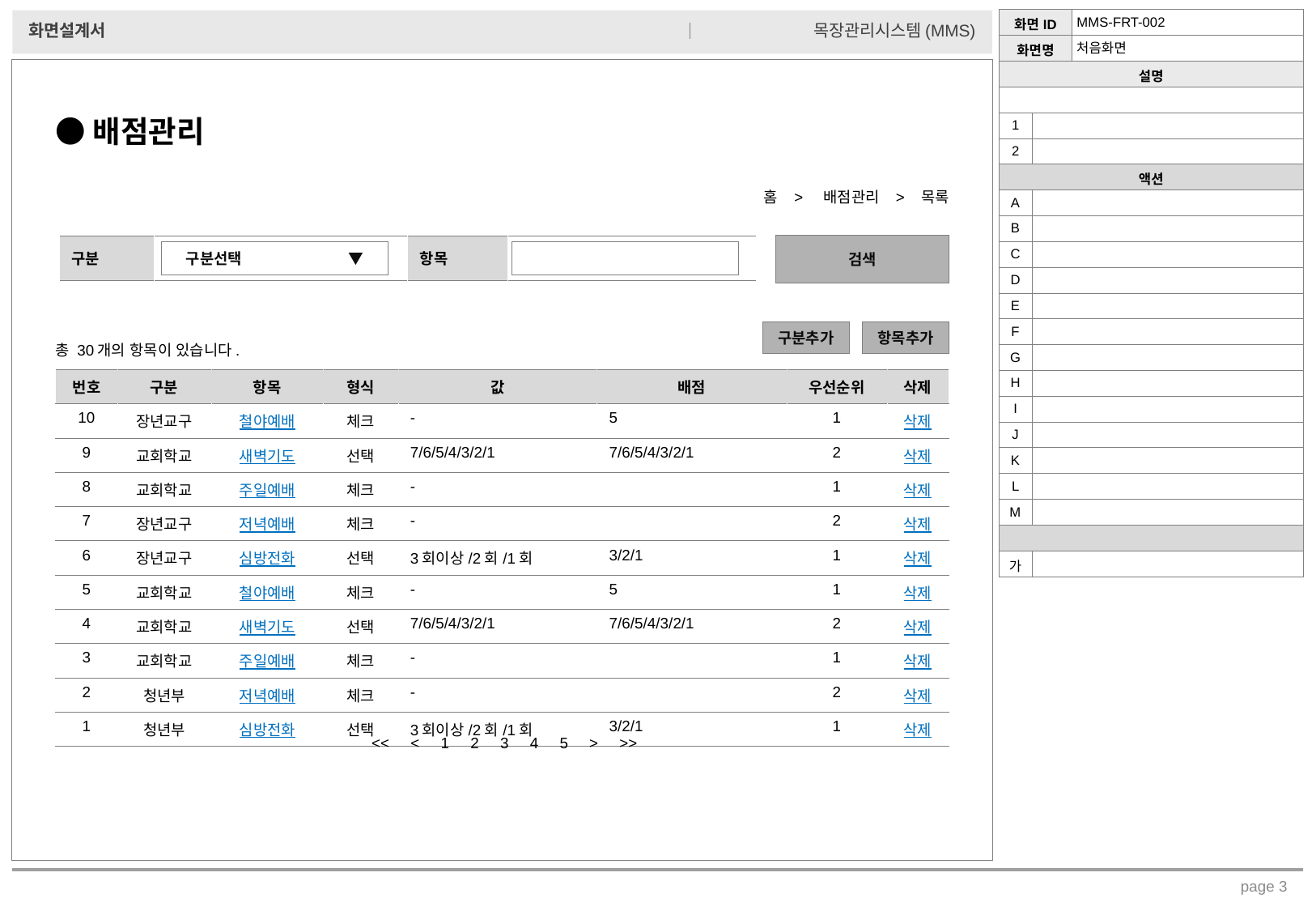

| 화면ID |  | MMS-FRT-002 |
| --- | --- | --- |
| 화면명 |  |  |
| 설명 |  |  |
|  |  |  |
| 1 |  |  |
| 2 |  |  |
| 액션 |  |  |
| A |  |  |
| B |  |  |
| C |  |  |
| D |  |  |
| E |  |  |
| F |  |  |
| G |  |  |
| H |  |  |
| I |  |  |
| J |  |  |
| K |  |  |
| L |  |  |
| M |  |  |
|  |  |  |
| 가 |  |  |
# 처음화면
●배점관리
홈   >    배점관리   >   목록
검색
| 구분 |  | 항목 |  |
| --- | --- | --- | --- |
구분선택                         ▼

구분추가
항목추가
총 30개의 항목이 있습니다.
| 번호 | 구분 | 항목 | 형식 | 값 | 배점 | 우선순위 | 삭제 |
| --- | --- | --- | --- | --- | --- | --- | --- |
| 10 | 장년교구 | 철야예배 | 체크 | - | 5 | 1 | 삭제 |
| 9 | 교회학교 | 새벽기도 | 선택 | 7/6/5/4/3/2/1 | 7/6/5/4/3/2/1 | 2 | 삭제 |
| 8 | 교회학교 | 주일예배 | 체크 | - |  | 1 | 삭제 |
| 7 | 장년교구 | 저녁예배 | 체크 | - |  | 2 | 삭제 |
| 6 | 장년교구 | 심방전화 | 선택 | 3회이상/2회/1회 | 3/2/1 | 1 | 삭제 |
| 5 | 교회학교 | 철야예배 | 체크 | - | 5 | 1 | 삭제 |
| 4 | 교회학교 | 새벽기도 | 선택 | 7/6/5/4/3/2/1 | 7/6/5/4/3/2/1 | 2 | 삭제 |
| 3 | 교회학교 | 주일예배 | 체크 | - |  | 1 | 삭제 |
| 2 | 청년부 | 저녁예배 | 체크 | - |  | 2 | 삭제 |
| 1 | 청년부 | 심방전화 | 선택 | 3회이상/2회/1회 | 3/2/1 | 1 | 삭제 |
<<     <     1     2     3     4     5     >     >>